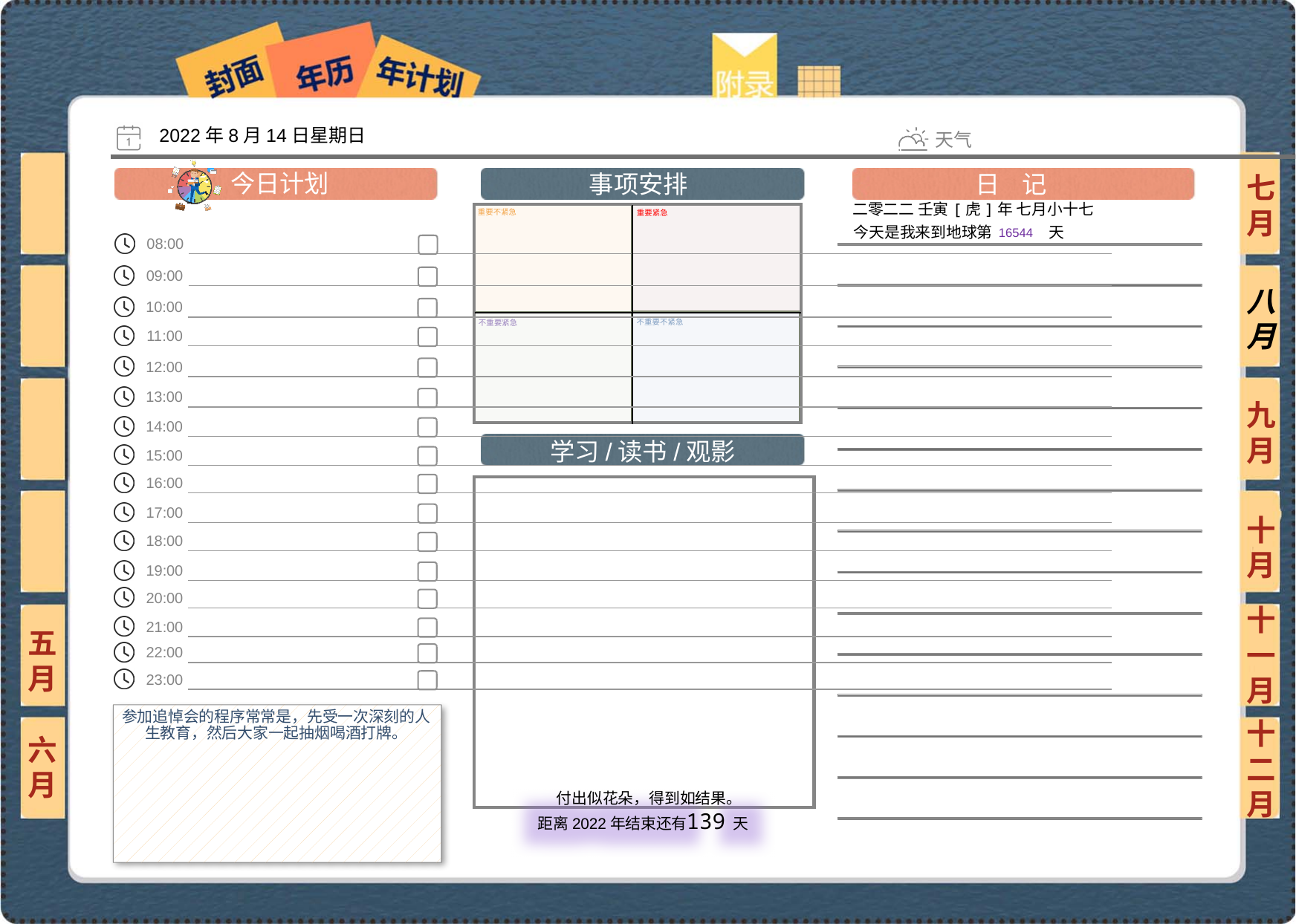

2022年8月14日星期日
七月
二零二二 壬寅[虎]年 七月小十七
16544
八月
九月
十月
十一月
五月
参加追悼会的程序常常是，先受一次深刻的人生教育，然后大家一起抽烟喝酒打牌。

六月
十二月
139
 付出似花朵，得到如结果。